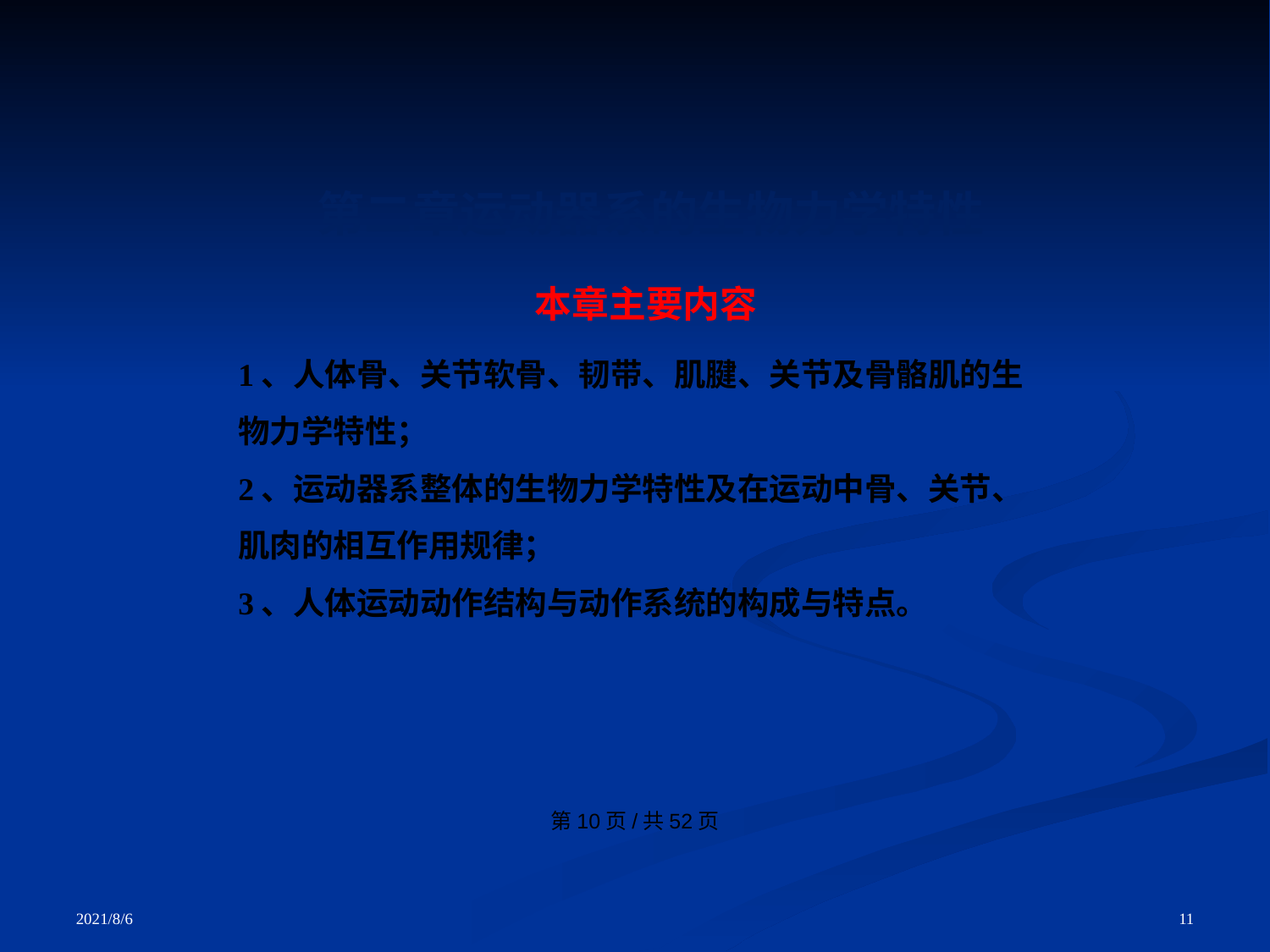

第10页/共52页
第二章运动器系的生物力学特性
本章主要内容
1、人体骨、关节软骨、韧带、肌腱、关节及骨骼肌的生物力学特性；
2、运动器系整体的生物力学特性及在运动中骨、关节、肌肉的相互作用规律；
3、人体运动动作结构与动作系统的构成与特点。

11
2021/8/6